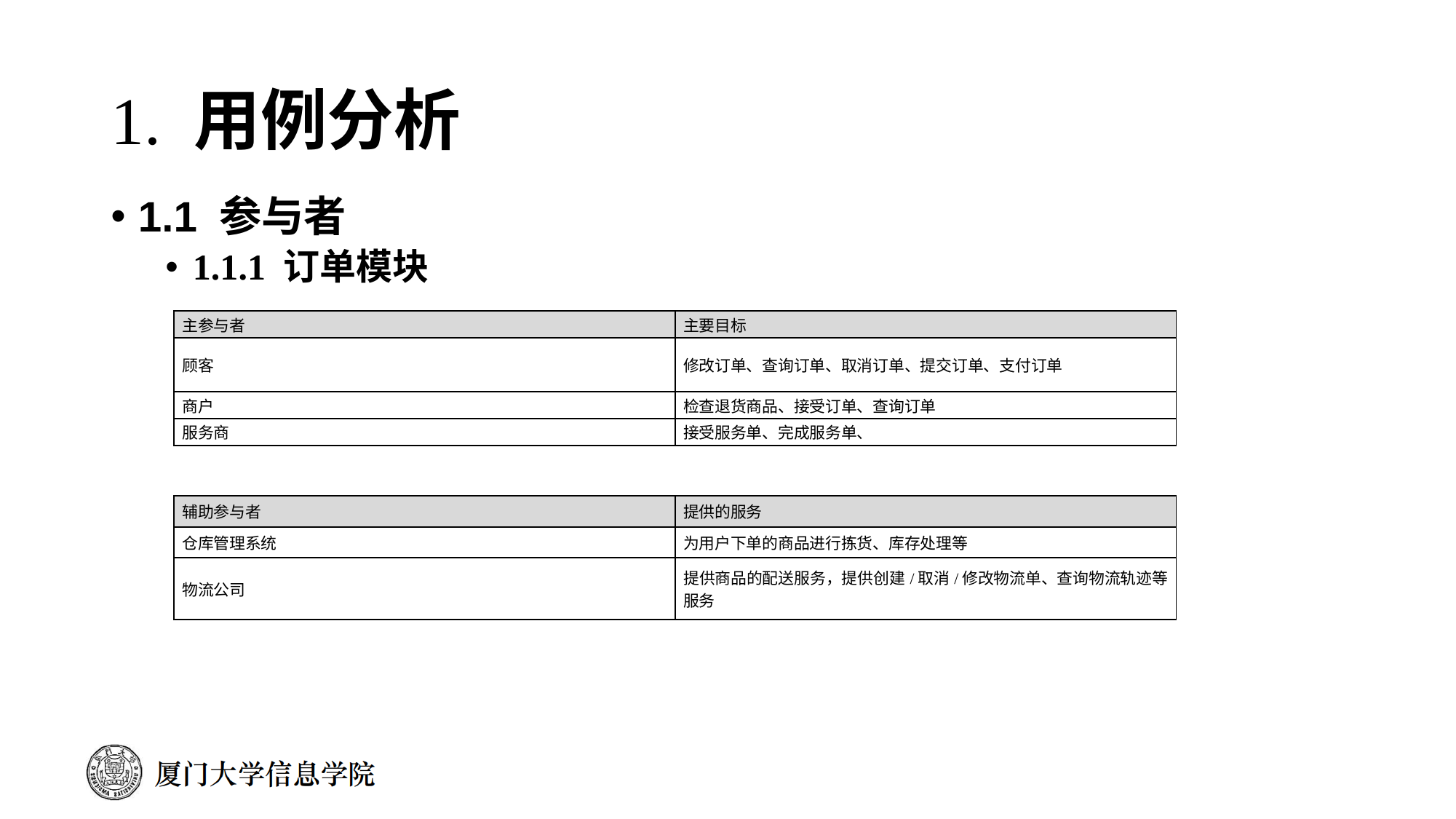

# 1. 用例分析
1.1 参与者
1.1.1 订单模块

| 主参与者 | 主要目标 |
| --- | --- |
| 顾客 | 修改订单、查询订单、取消订单、提交订单、支付订单 |
| 商户 | 检查退货商品、接受订单、查询订单 |
| 服务商 | 接受服务单、完成服务单、 |
| 辅助参与者 | 提供的服务 |
| --- | --- |
| 仓库管理系统 | 为用户下单的商品进行拣货、库存处理等 |
| 物流公司 | 提供商品的配送服务，提供创建/取消/修改物流单、查询物流轨迹等服务 |